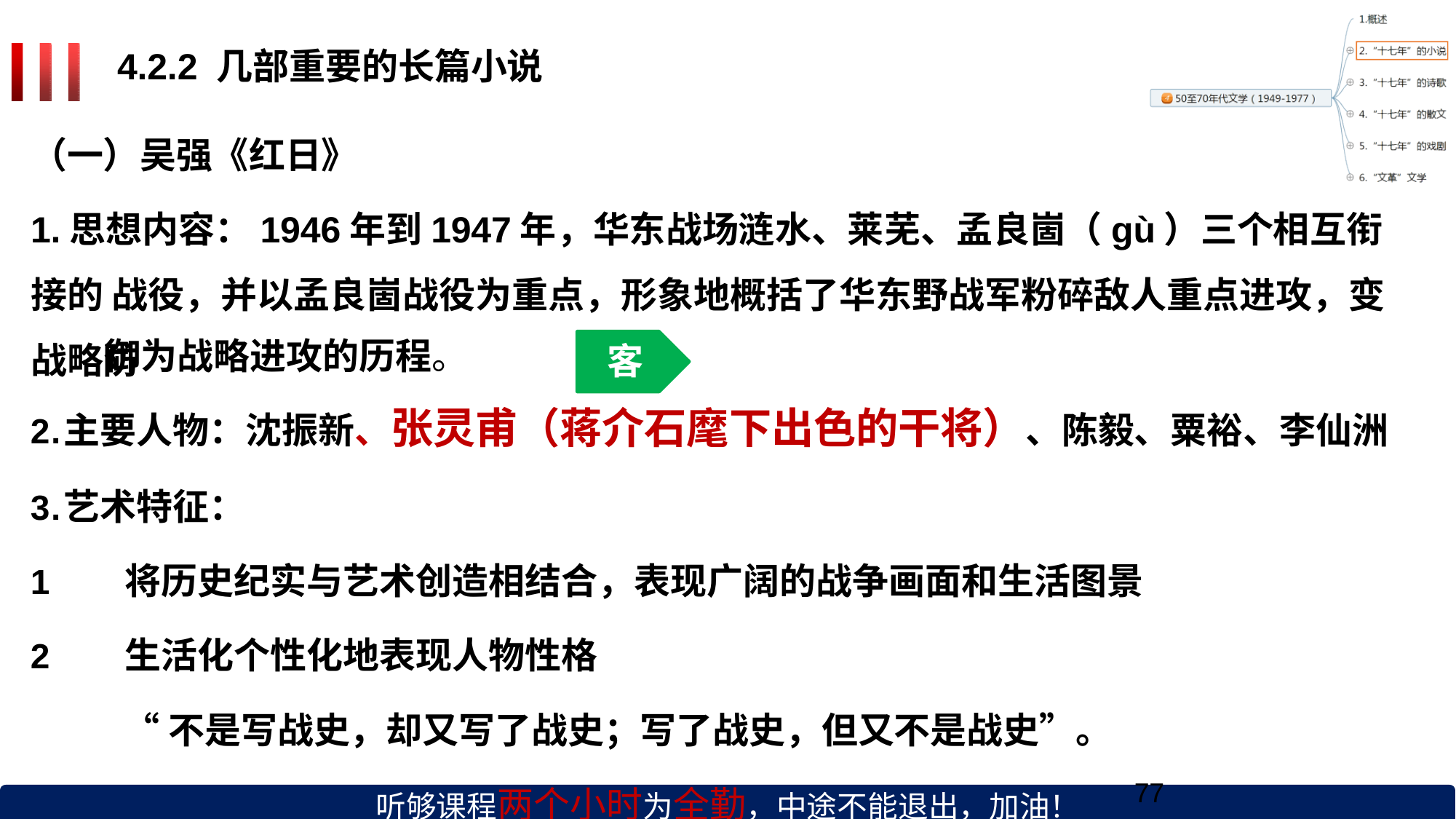

# 4.2.2 几部重要的长篇小说

（一）吴强《红日》
1.思想内容：1946年到1947年，华东战场涟水、莱芜、孟良崮（gù）三个相互衔接的 战役，并以孟良崮战役为重点，形象地概括了华东野战军粉碎敌人重点进攻，变战略防

御为战略进攻的历程。
客
主要人物：沈振新、张灵甫（蒋介石麾下出色的干将）、陈毅、粟裕、李仙洲
艺术特征：
将历史纪实与艺术创造相结合，表现广阔的战争画面和生活图景
生活化个性化地表现人物性格
“不是写战史，却又写了战史；写了战史，但又不是战史”。
77

听够课程两个小时为全勤，中途不能退出，加油！